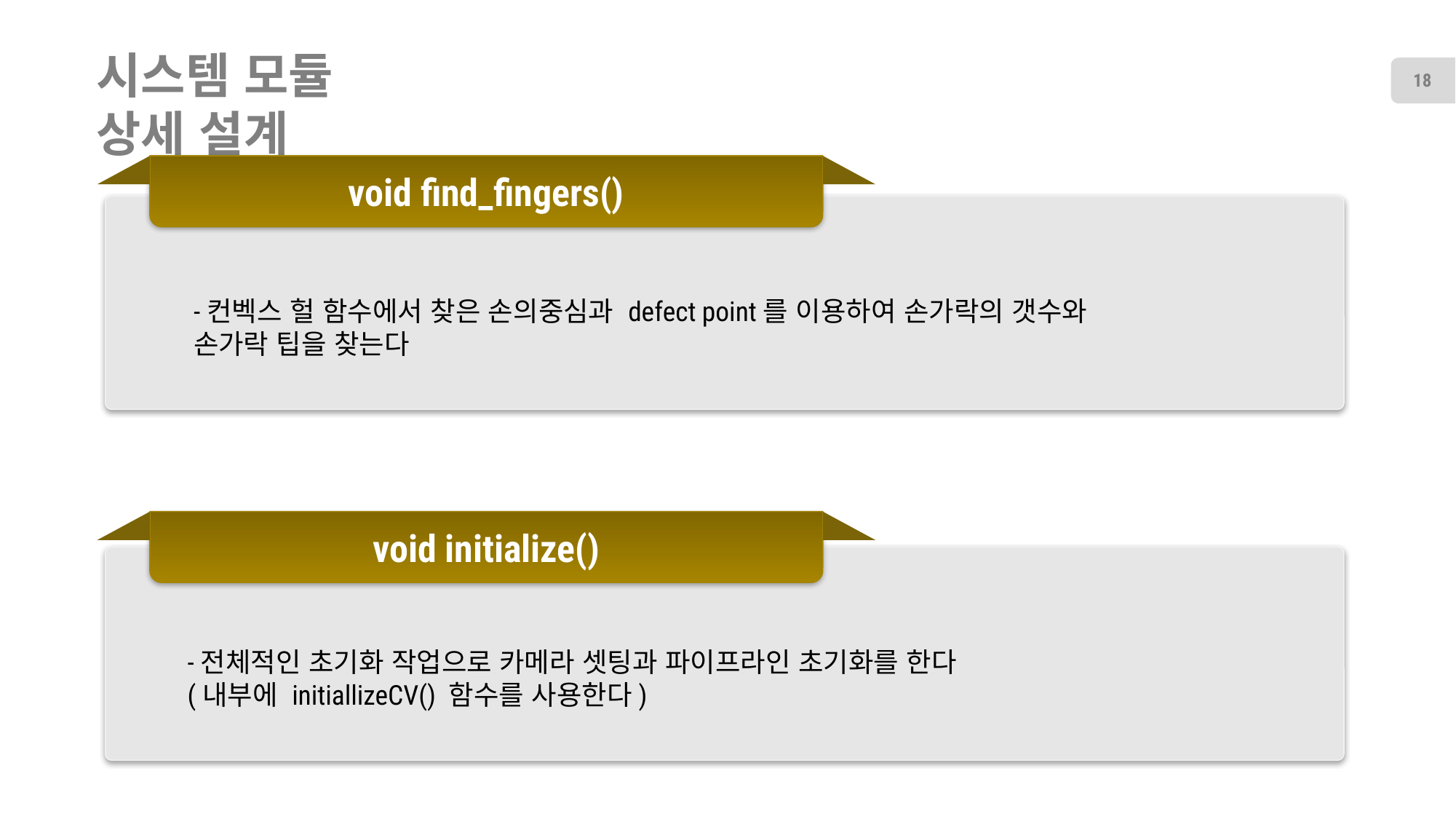

18
# 시스템 모듈 상세 설계

void find_fingers()

-컨벡스 헐 함수에서 찾은 손의중심과 defect point를 이용하여 손가락의 갯수와
손가락 팁을 찾는다

void initialize()

-전체적인 초기화 작업으로 카메라 셋팅과 파이프라인 초기화를 한다
(내부에 initiallizeCV() 함수를 사용한다)